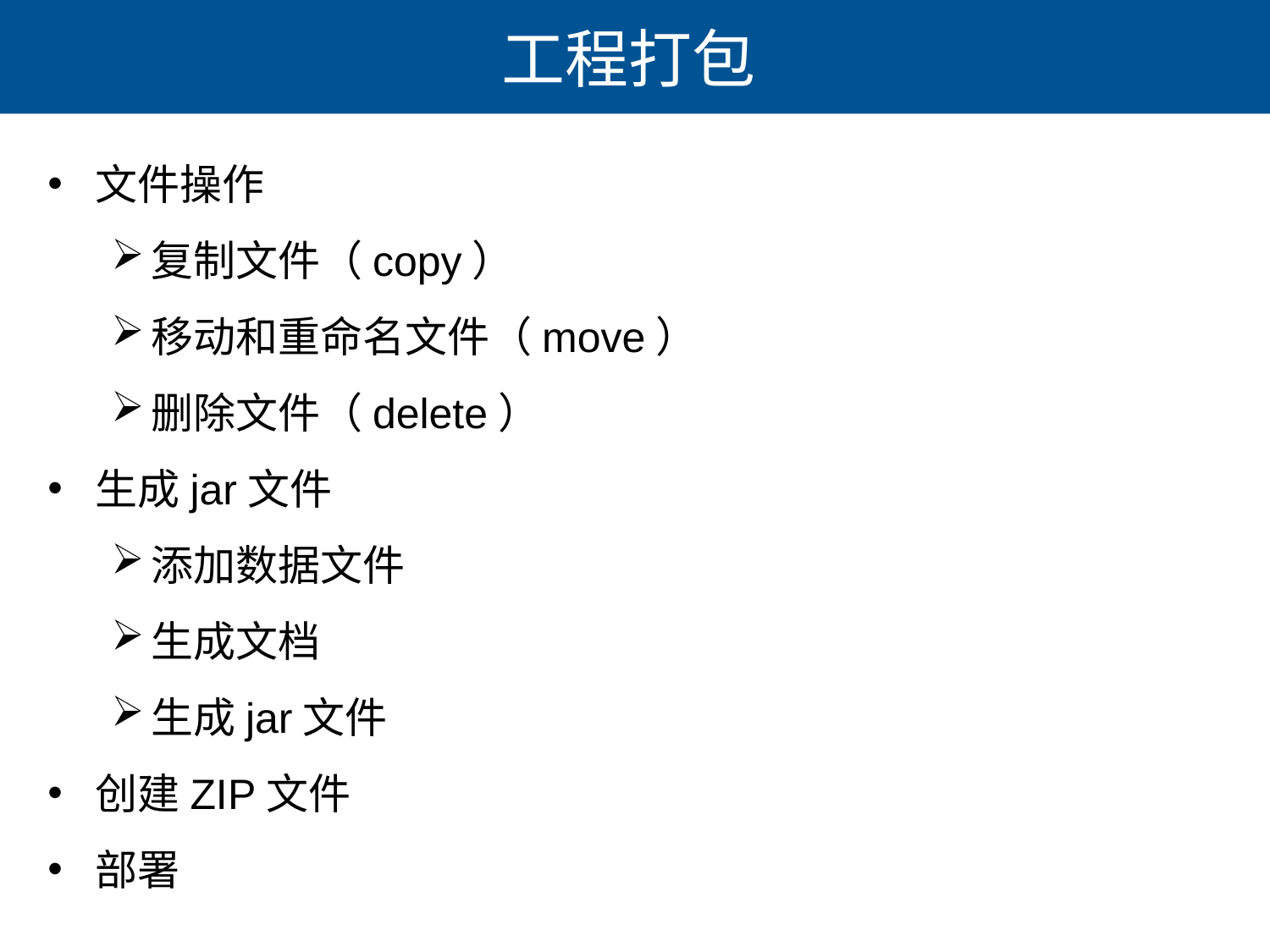

# 工程打包
文件操作
复制文件（copy）
移动和重命名文件（move）
删除文件（delete）
生成jar文件
添加数据文件
生成文档
生成jar文件
创建ZIP文件
部署